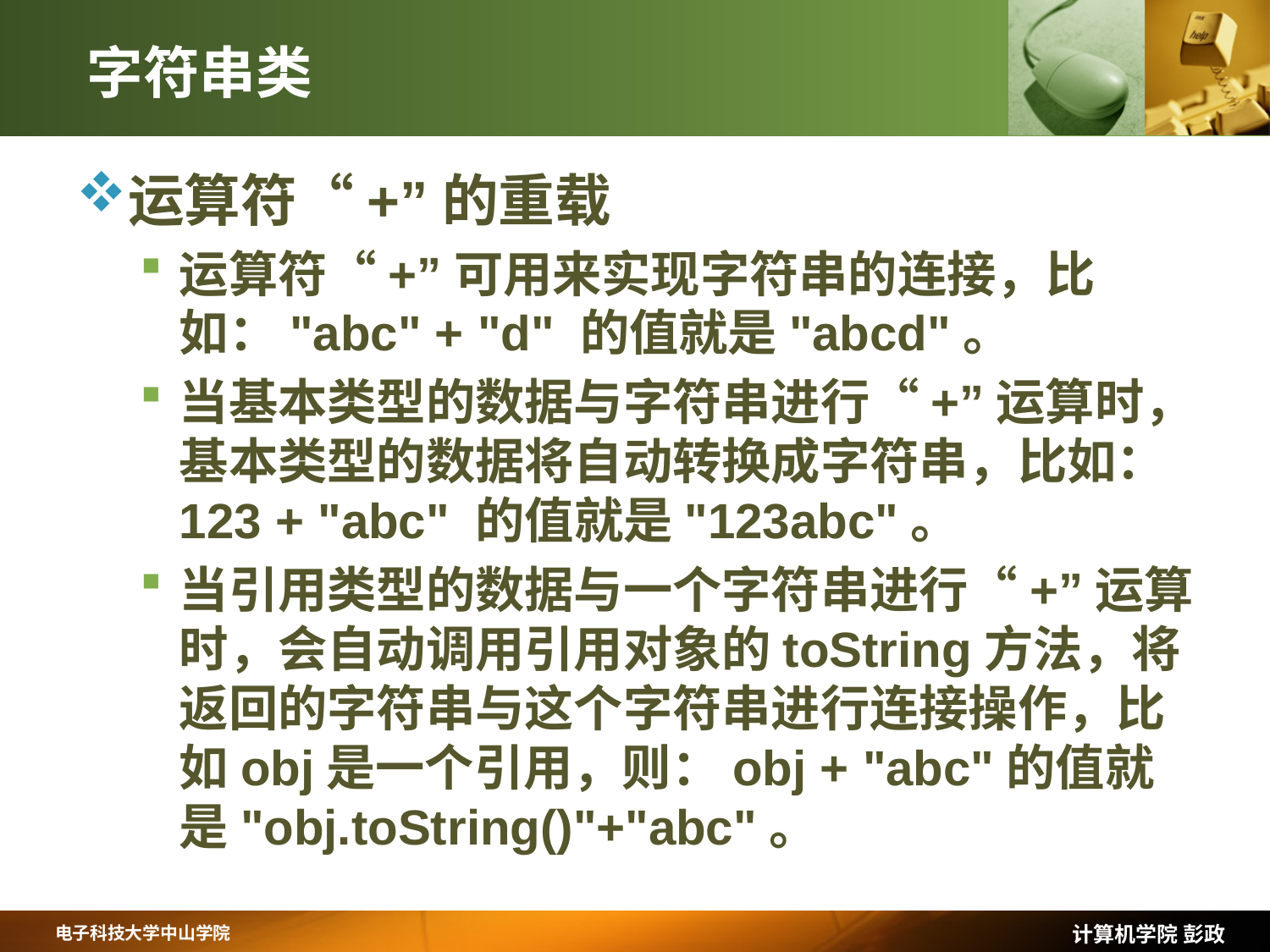

# 字符串类
运算符“+”的重载
运算符“+”可用来实现字符串的连接，比如："abc" + "d" 的值就是"abcd"。
当基本类型的数据与字符串进行“+”运算时，基本类型的数据将自动转换成字符串，比如：123 + "abc" 的值就是"123abc"。
当引用类型的数据与一个字符串进行“+”运算时，会自动调用引用对象的toString方法，将返回的字符串与这个字符串进行连接操作，比如obj是一个引用，则：obj + "abc"的值就是"obj.toString()"+"abc"。
计算机学院 彭政
电子科技大学中山学院